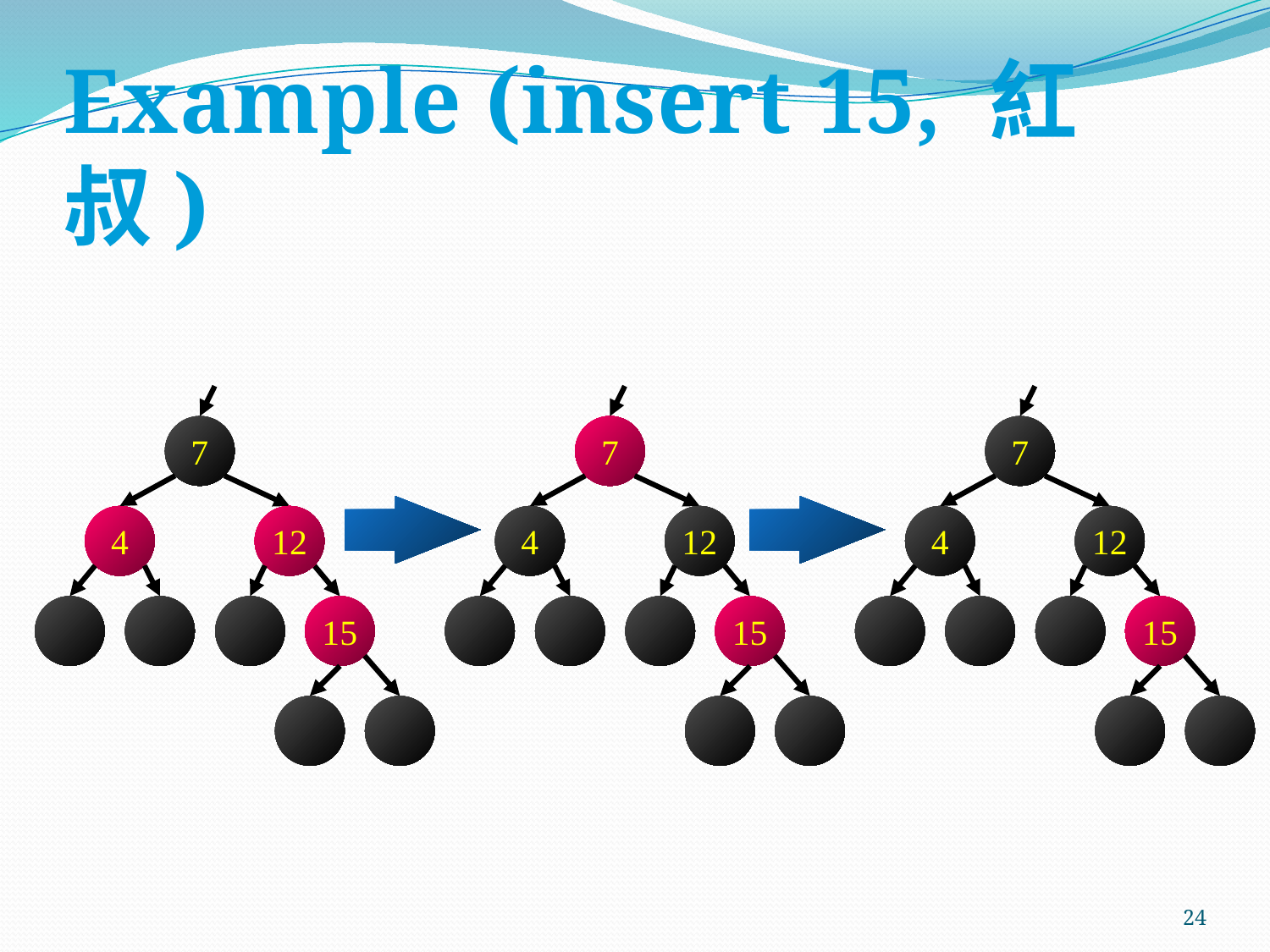

# Example (insert 15, 紅叔)
7
7
7

4
12
4
12
4
12

15

15

15

24